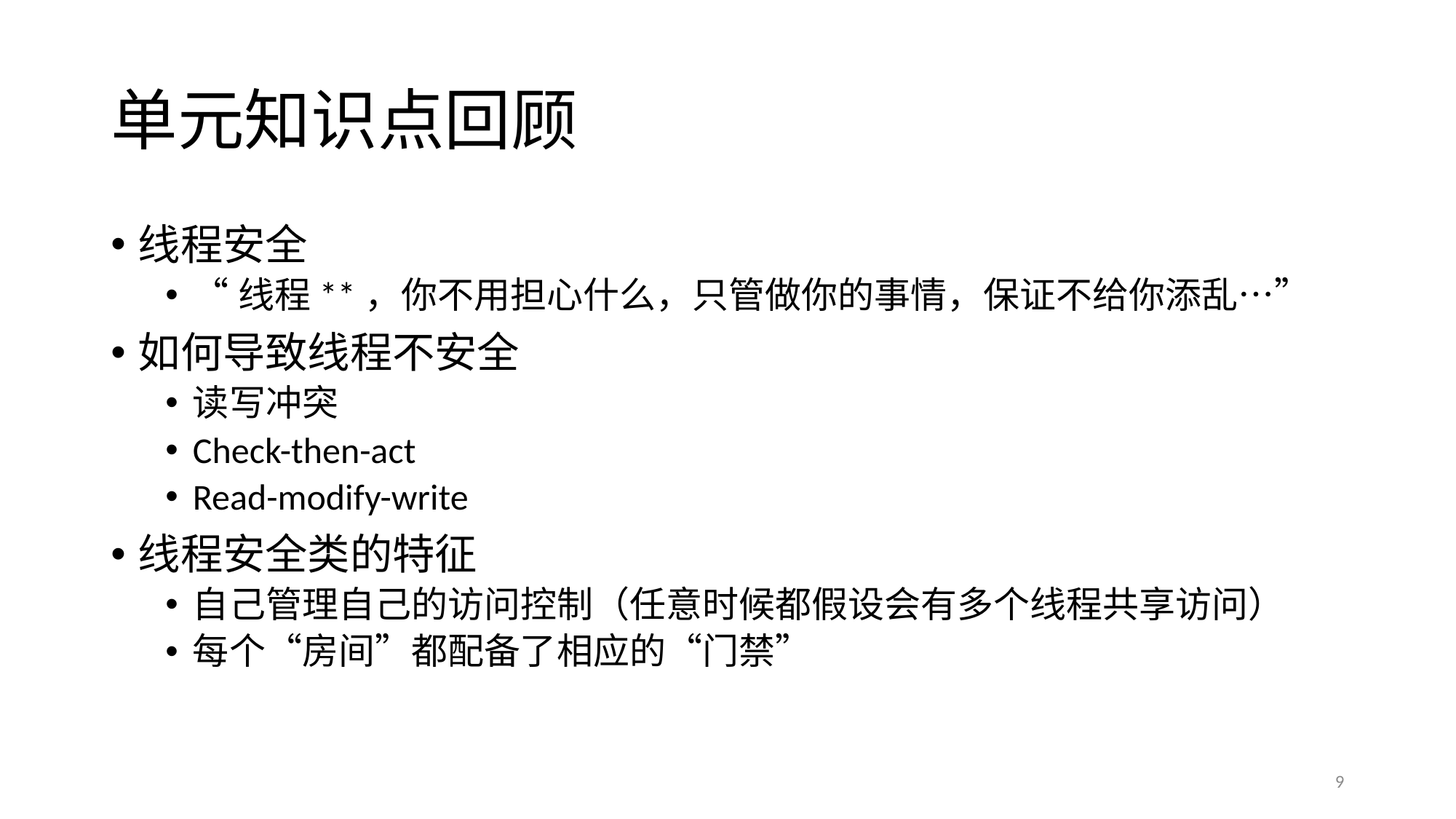

# 单元知识点回顾
线程安全
“线程**，你不用担心什么，只管做你的事情，保证不给你添乱…”
如何导致线程不安全
读写冲突
Check-then-act
Read-modify-write
线程安全类的特征
自己管理自己的访问控制（任意时候都假设会有多个线程共享访问）
每个“房间”都配备了相应的“门禁”
9